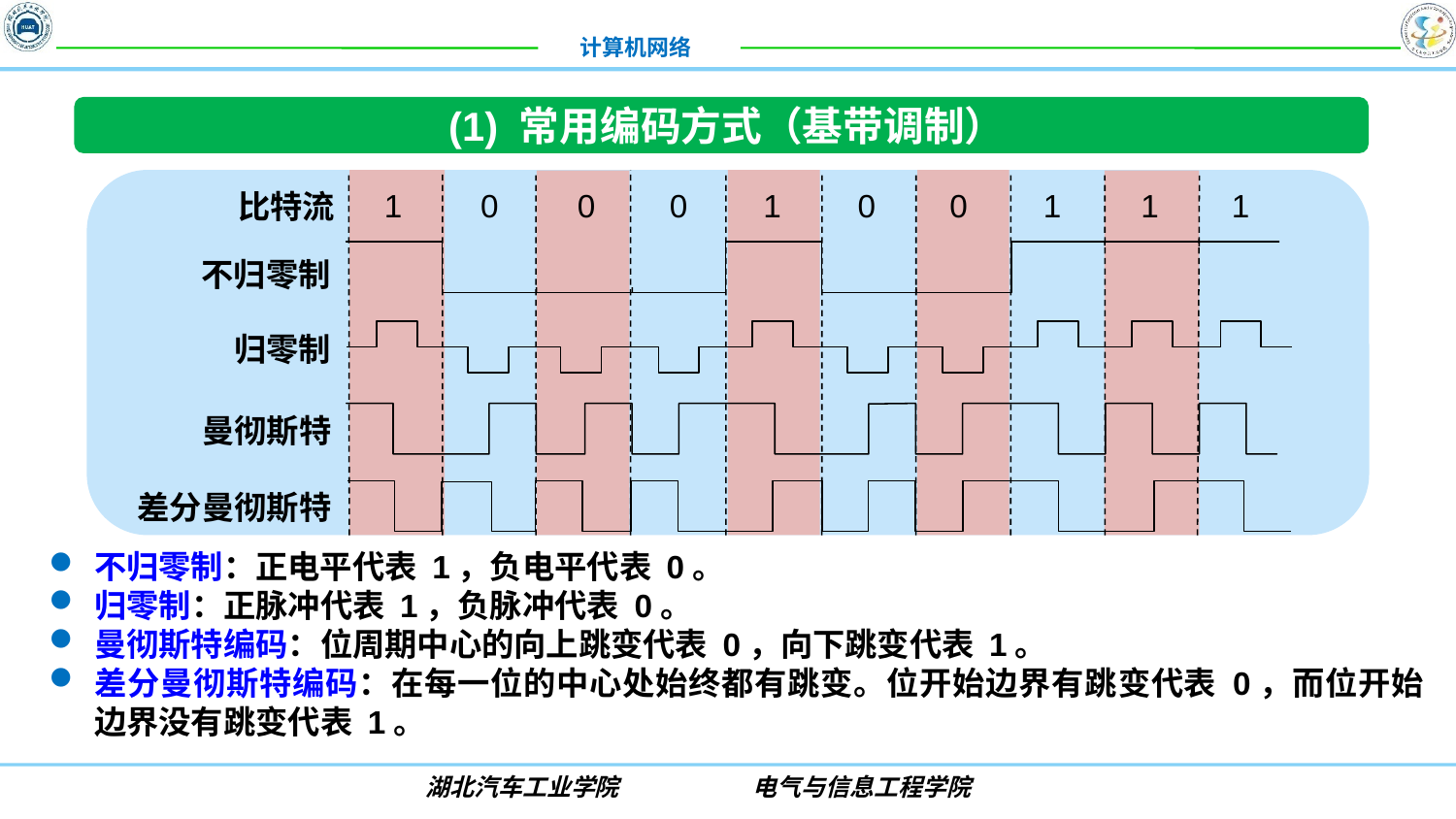

(1) 常用编码方式（基带调制）

1
0
0
0
1
0
0
1
1
1
 比特流

    不归零制

    归零制
曼彻斯特

差分曼彻斯特

不归零制：正电平代表 1，负电平代表 0。
归零制：正脉冲代表 1，负脉冲代表 0。
曼彻斯特编码：位周期中心的向上跳变代表 0，向下跳变代表 1。
差分曼彻斯特编码：在每一位的中心处始终都有跳变。位开始边界有跳变代表 0，而位开始边界没有跳变代表 1。